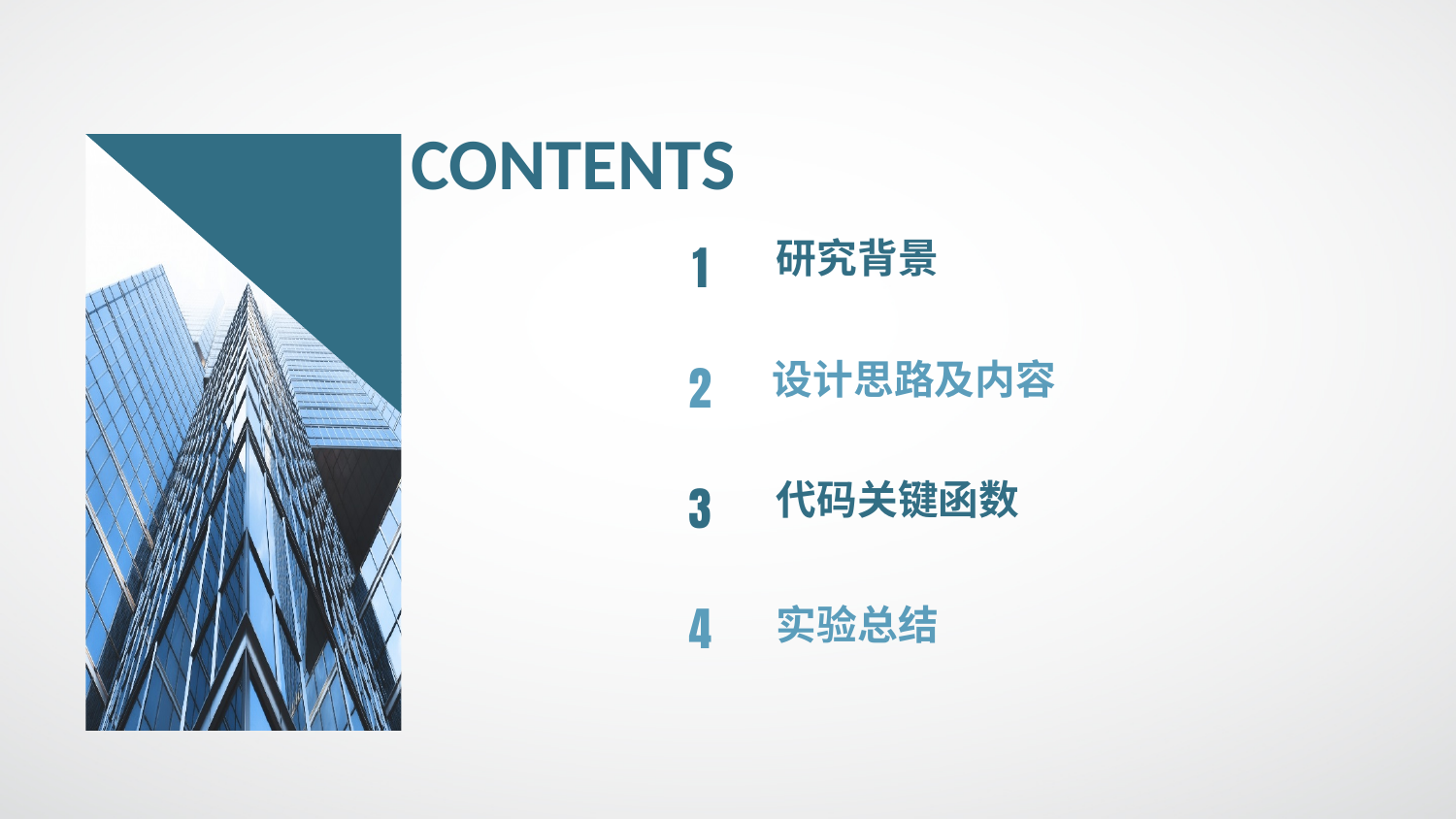

CONTENTS
1
研究背景
2
设计思路及内容
3
代码关键函数
4
实验总结